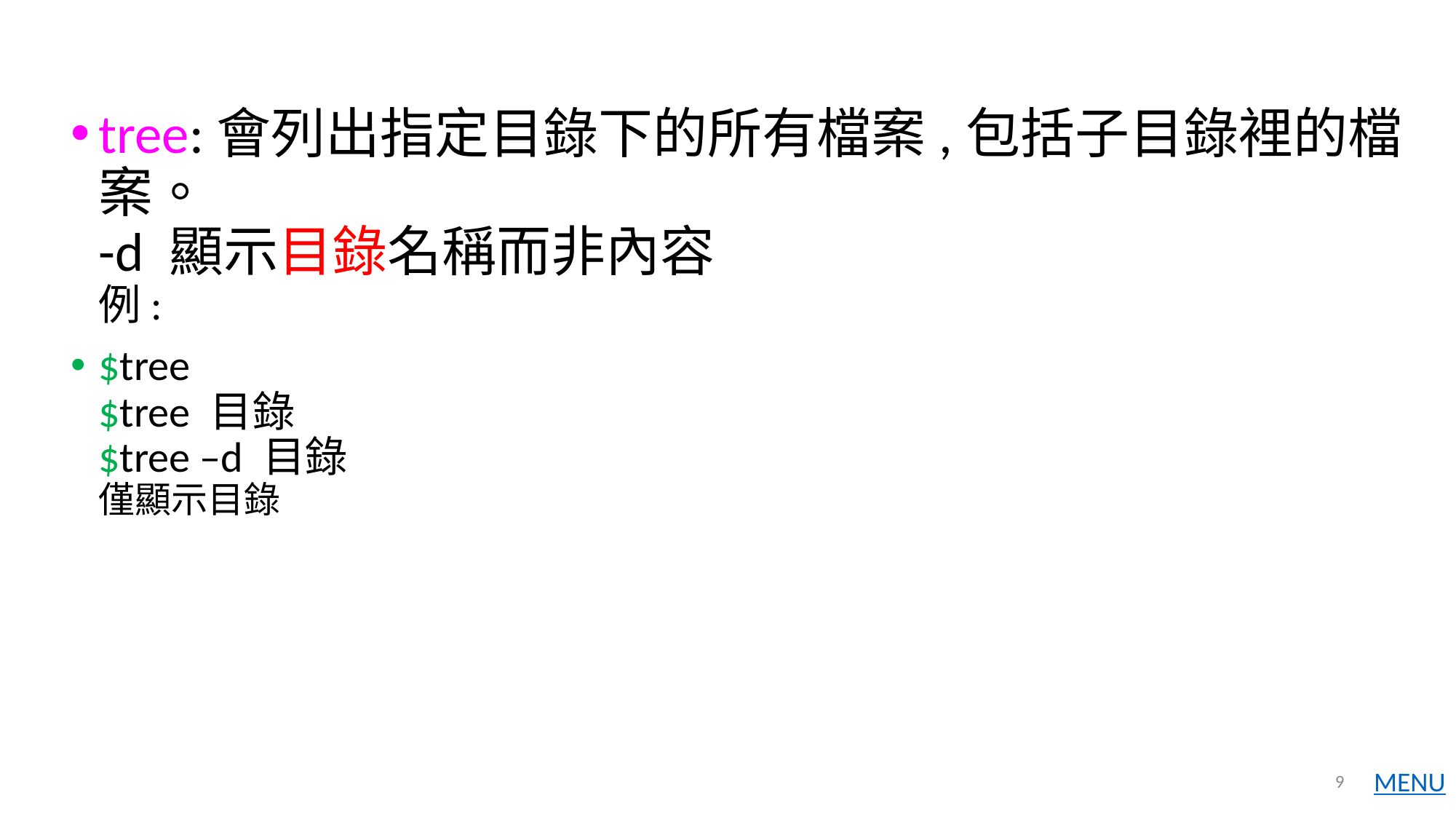

tree:會列出指定目錄下的所有檔案,包括子目錄裡的檔案。
-d 顯示目錄名稱而非內容
例:
$tree
$tree 目錄
$tree –d 目錄
僅顯示目錄

9